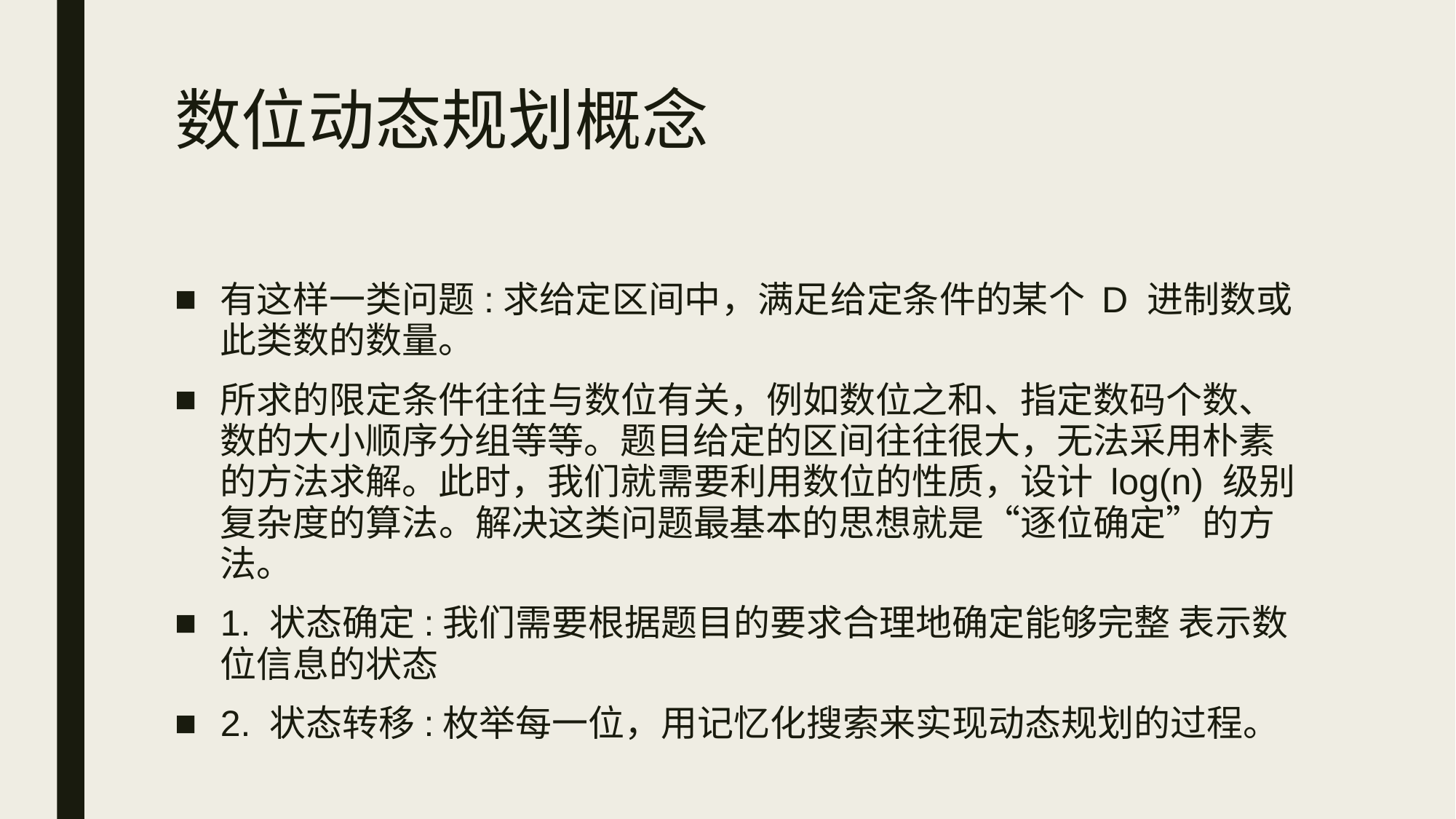

# 数位动态规划概念
有这样一类问题:求给定区间中，满足给定条件的某个 D 进制数或此类数的数量。
所求的限定条件往往与数位有关，例如数位之和、指定数码个数、数的大小顺序分组等等。题目给定的区间往往很大，无法采用朴素的方法求解。此时，我们就需要利用数位的性质，设计 log(n) 级别复杂度的算法。解决这类问题最基本的思想就是“逐位确定”的方法。
1. 状态确定:我们需要根据题目的要求合理地确定能够完整 表示数位信息的状态
2. 状态转移:枚举每一位，用记忆化搜索来实现动态规划的过程。